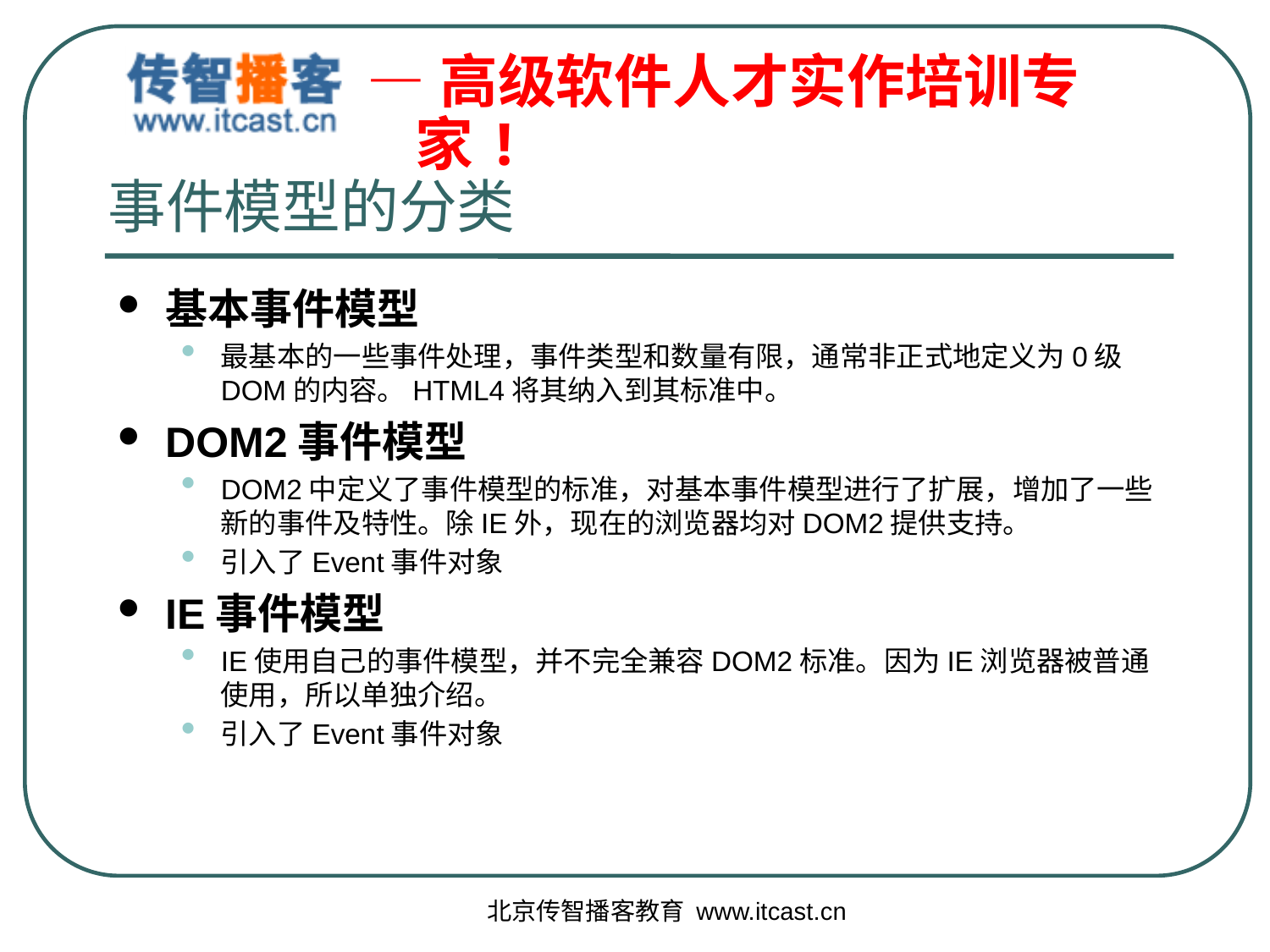

# 事件模型的分类
基本事件模型
最基本的一些事件处理，事件类型和数量有限，通常非正式地定义为0级DOM的内容。HTML4将其纳入到其标准中。
DOM2事件模型
DOM2中定义了事件模型的标准，对基本事件模型进行了扩展，增加了一些新的事件及特性。除IE外，现在的浏览器均对DOM2提供支持。
引入了Event事件对象
IE事件模型
IE使用自己的事件模型，并不完全兼容DOM2标准。因为IE浏览器被普通使用，所以单独介绍。
引入了Event事件对象